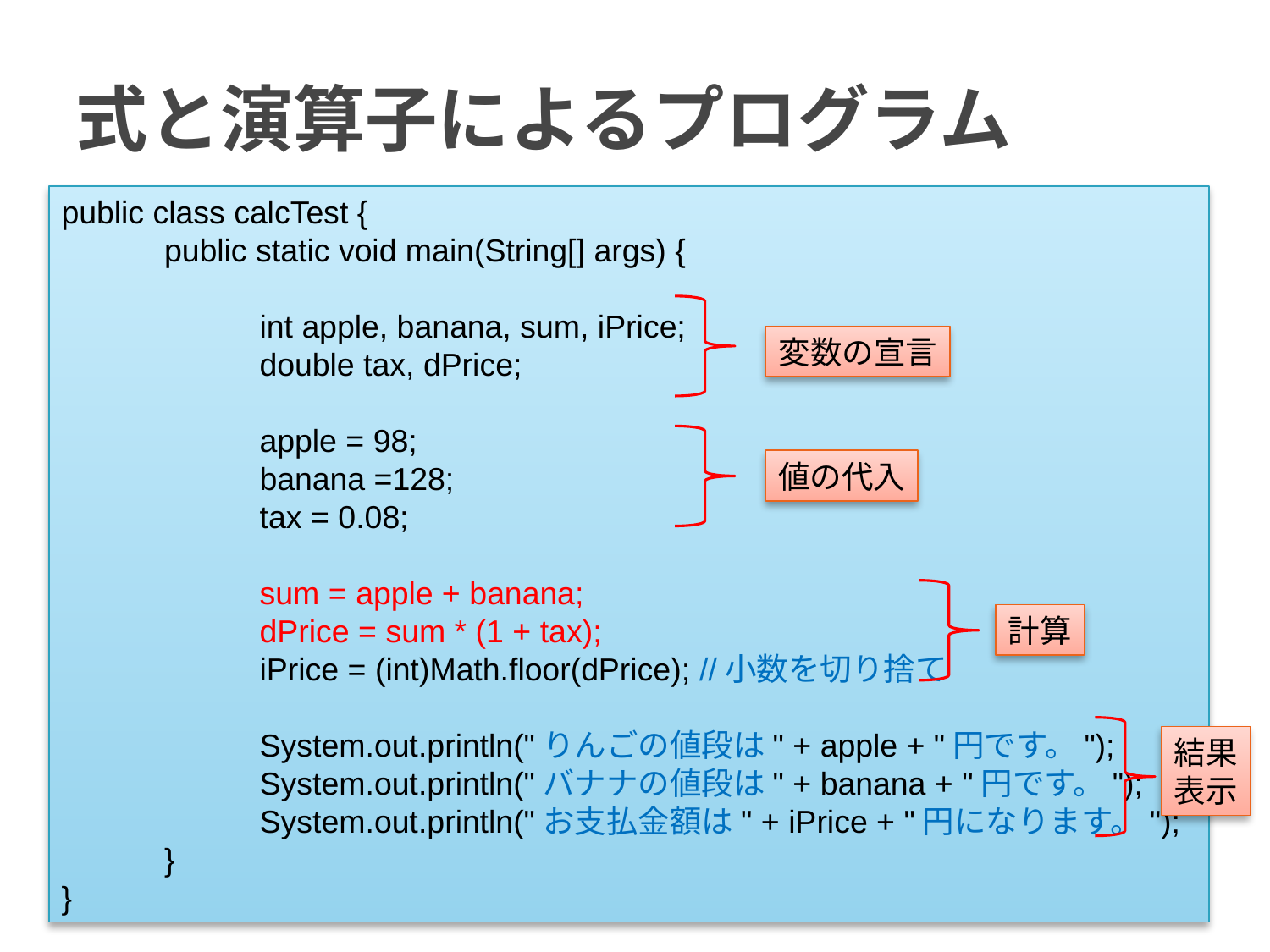

# 式と演算子によるプログラム
public class calcTest {
　　　public static void main(String[] args) {

　　　　　　int apple, banana, sum, iPrice;
　　　　　　double tax, dPrice;

　　　　　　apple = 98;
　　　　　　banana =128;
　　　　　　tax = 0.08;

　　　　　　sum = apple + banana;
　　　　　　dPrice = sum * (1 + tax);
　　　　　　iPrice = (int)Math.floor(dPrice); //小数を切り捨て

　　　　　　System.out.println("りんごの値段は" + apple + "円です。");
　　　　　　System.out.println("バナナの値段は" + banana + "円です。");
　　　　　　System.out.println("お支払金額は" + iPrice + "円になります。");
　　　}
}

変数の宣言

値の代入

計算

結果
表示